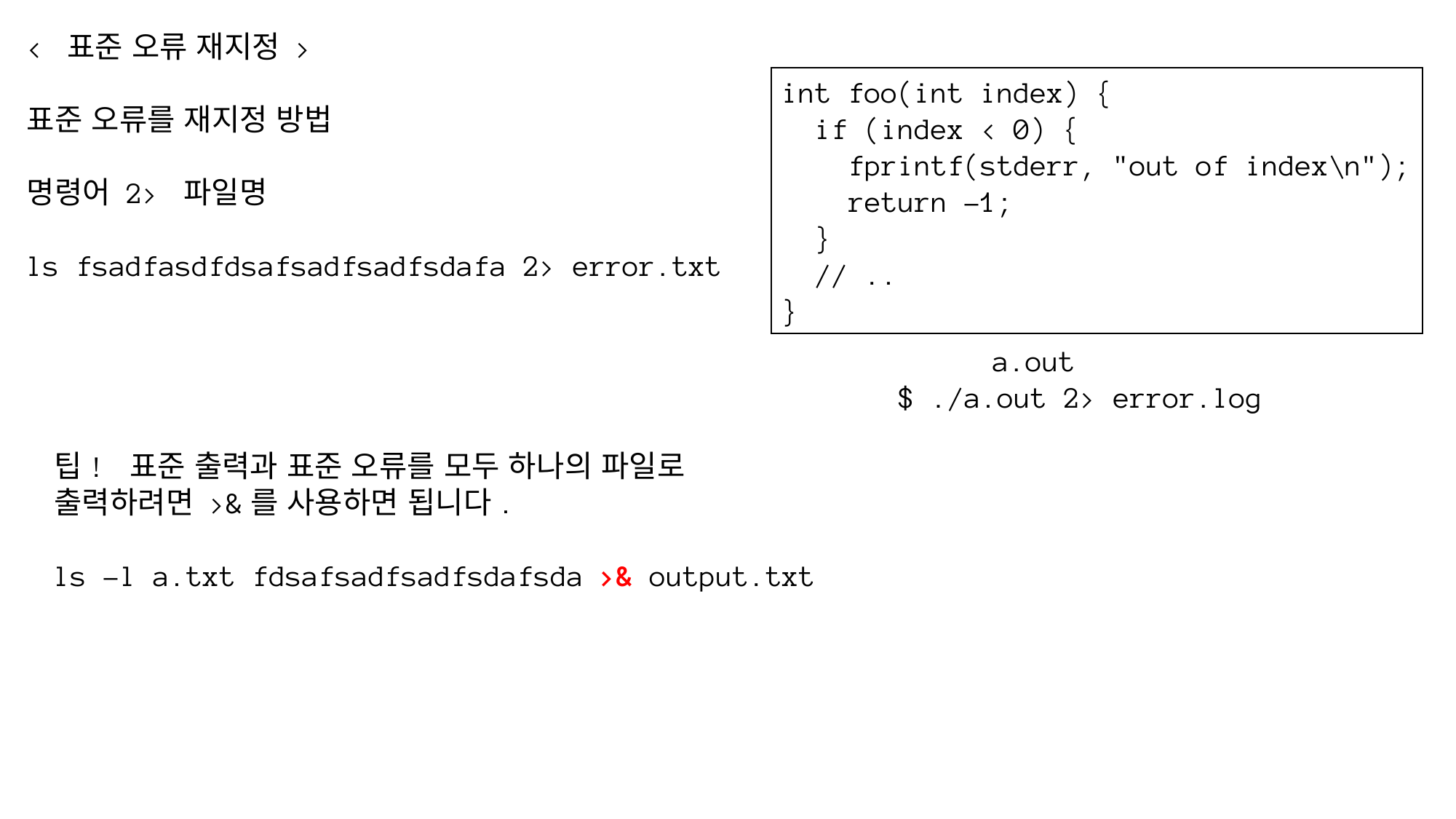

< 표준 오류 재지정 >

표준 오류를 재지정 방법

명령어 2> 파일명

ls fsadfasdfdsafsadfsadfsdafa 2> error.txt
int foo(int index) {
  if (index < 0) {
    fprintf(stderr, "out of index\n");
    return -1;
  }
  // ..
}
a.out
$ ./a.out 2> error.log
팁! 표준 출력과 표준 오류를 모두 하나의 파일로
출력하려면 >&를 사용하면 됩니다.

ls -l a.txt fdsafsadfsadfsdafsda >& output.txt